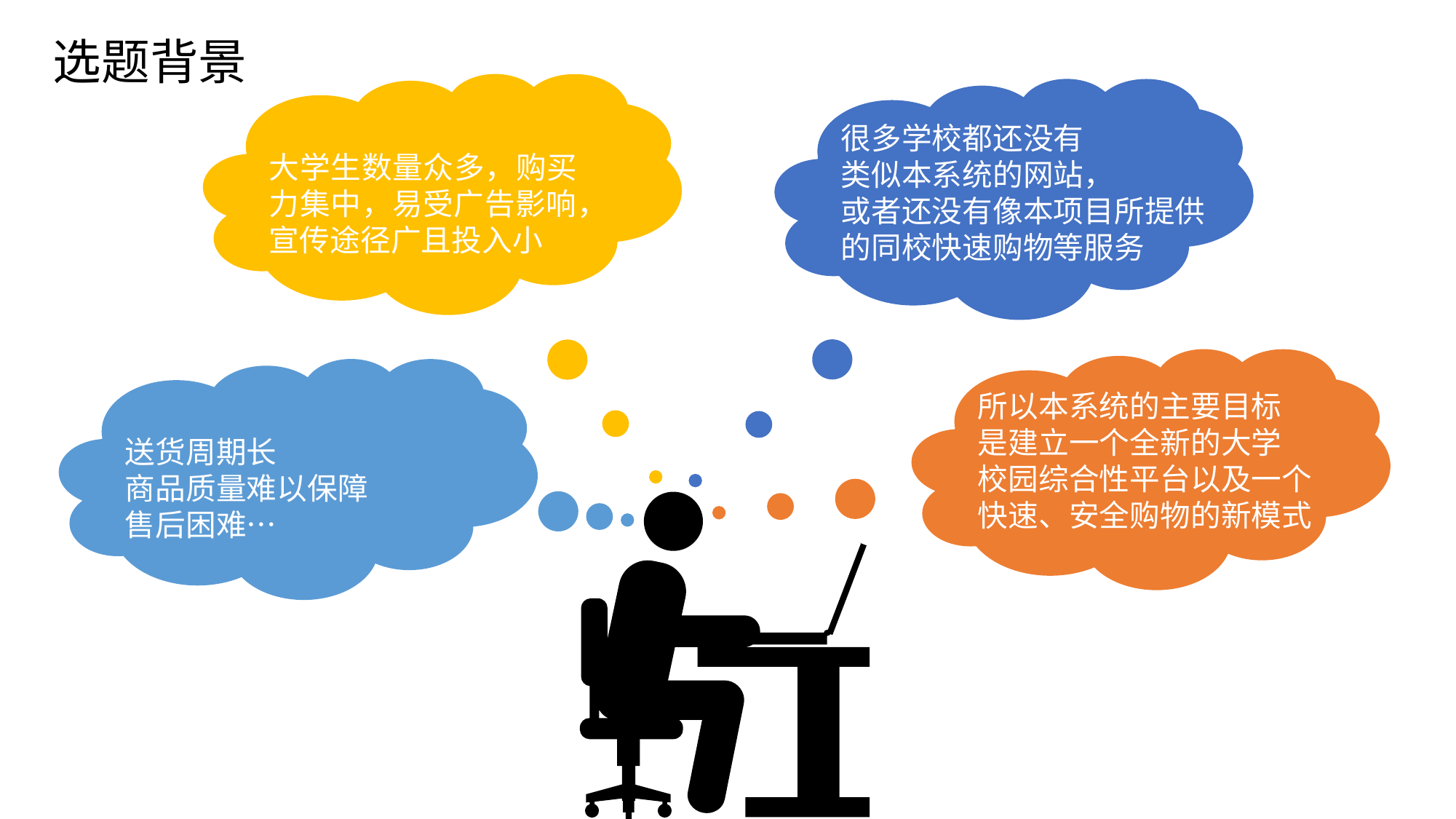

# 选题背景

大学生数量众多，购买力集中，易受广告影响，宣传途径广且投入小
很多学校都还没有
类似本系统的网站，
或者还没有像本项目所提供
的同校快速购物等服务
所以本系统的主要目标
是建立一个全新的大学
校园综合性平台以及一个
快速、安全购物的新模式
送货周期长
商品质量难以保障
售后困难…